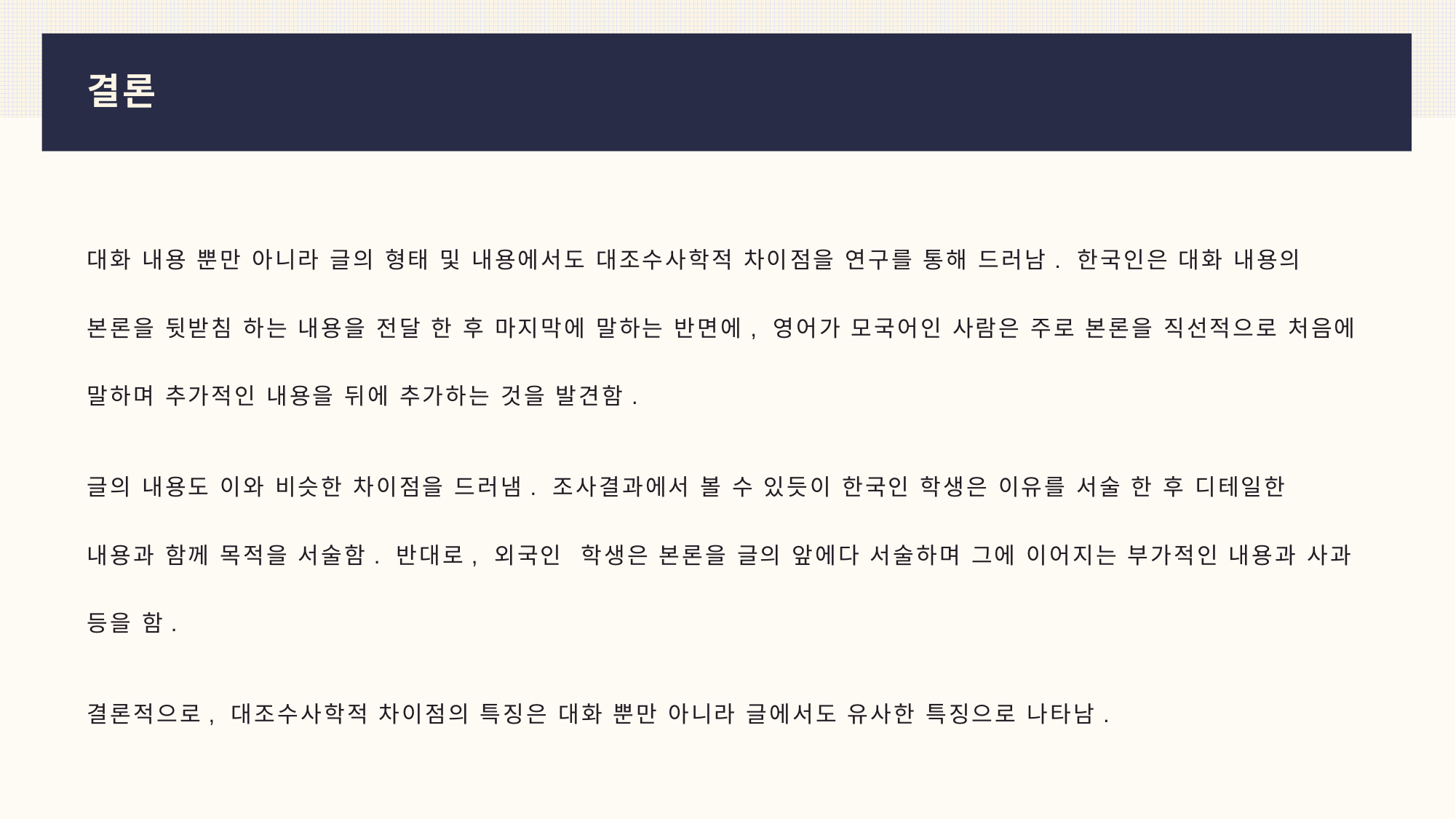

# 결론
대화 내용 뿐만 아니라 글의 형태 및 내용에서도 대조수사학적 차이점을 연구를 통해 드러남. 한국인은 대화 내용의 본론을 뒷받침 하는 내용을 전달 한 후 마지막에 말하는 반면에, 영어가 모국어인 사람은 주로 본론을 직선적으로 처음에 말하며 추가적인 내용을 뒤에 추가하는 것을 발견함.
글의 내용도 이와 비슷한 차이점을 드러냄. 조사결과에서 볼 수 있듯이 한국인 학생은 이유를 서술 한 후 디테일한 내용과 함께 목적을 서술함. 반대로, 외국인  학생은 본론을 글의 앞에다 서술하며 그에 이어지는 부가적인 내용과 사과 등을 함.
결론적으로, 대조수사학적 차이점의 특징은 대화 뿐만 아니라 글에서도 유사한 특징으로 나타남.